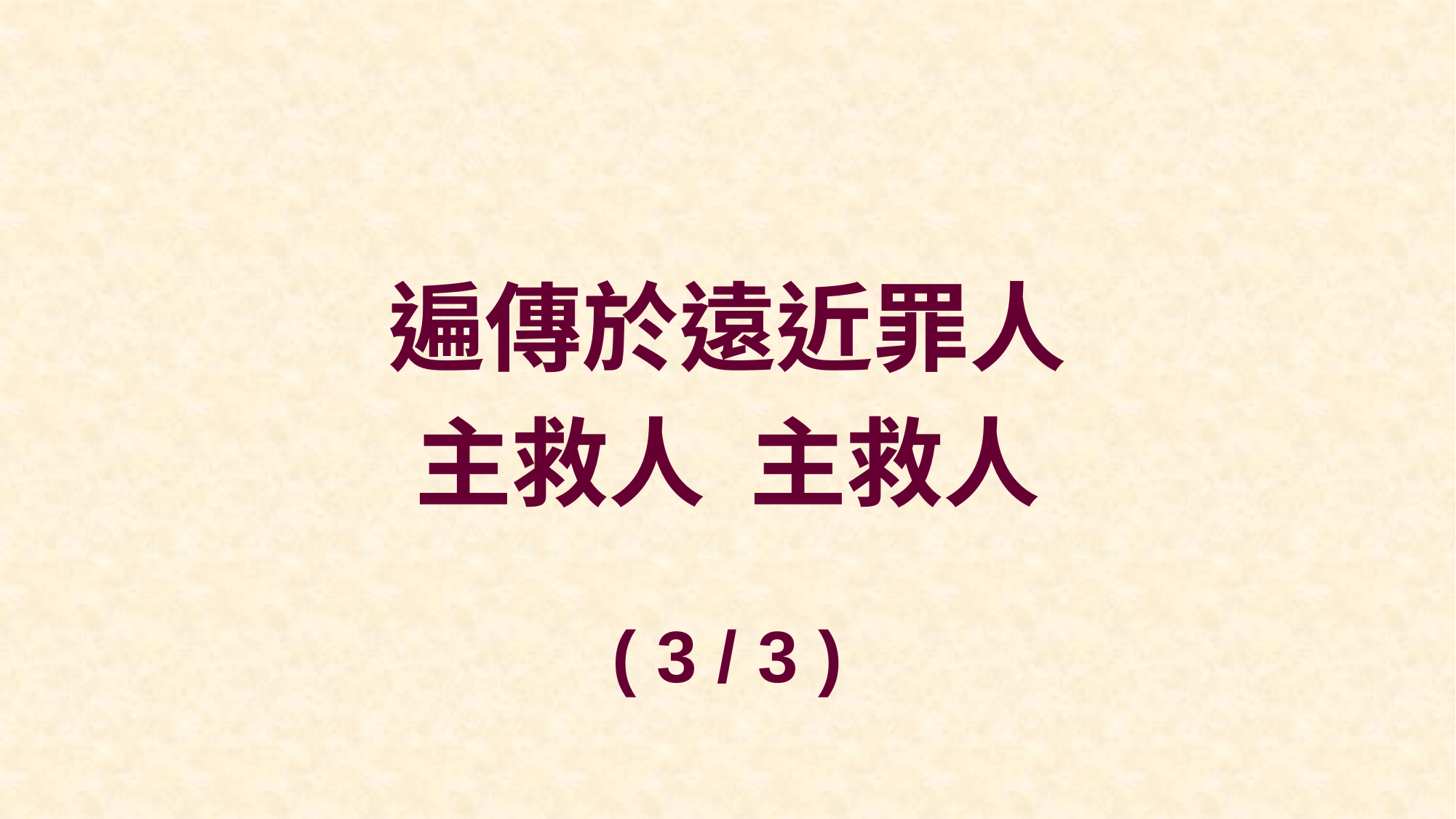

遍傳於遠近罪人
主救人  主救人
( 3 / 3 )